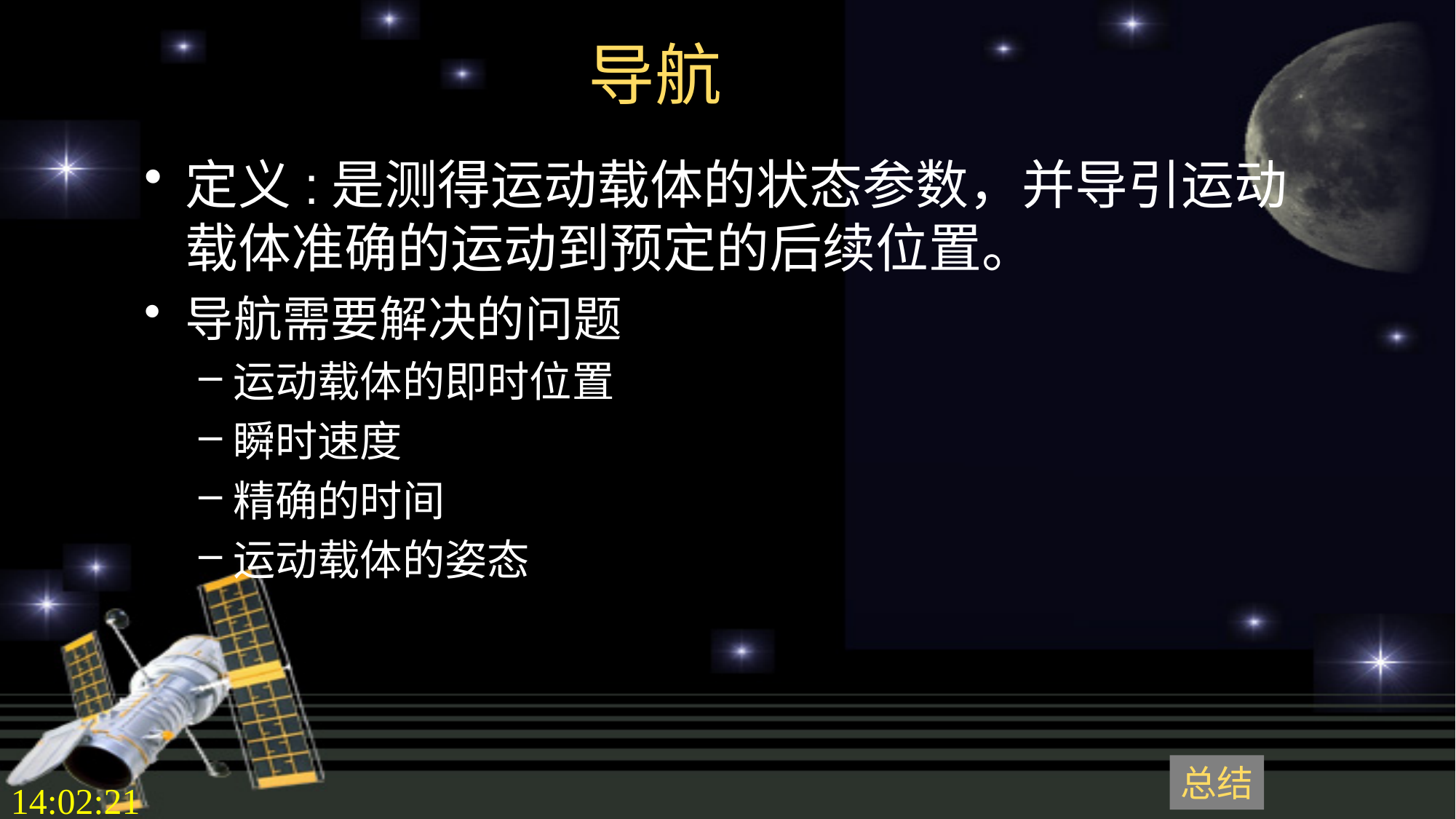

# 导航
定义:是测得运动载体的状态参数，并导引运动载体准确的运动到预定的后续位置。
导航需要解决的问题
运动载体的即时位置
瞬时速度
精确的时间
运动载体的姿态
总结